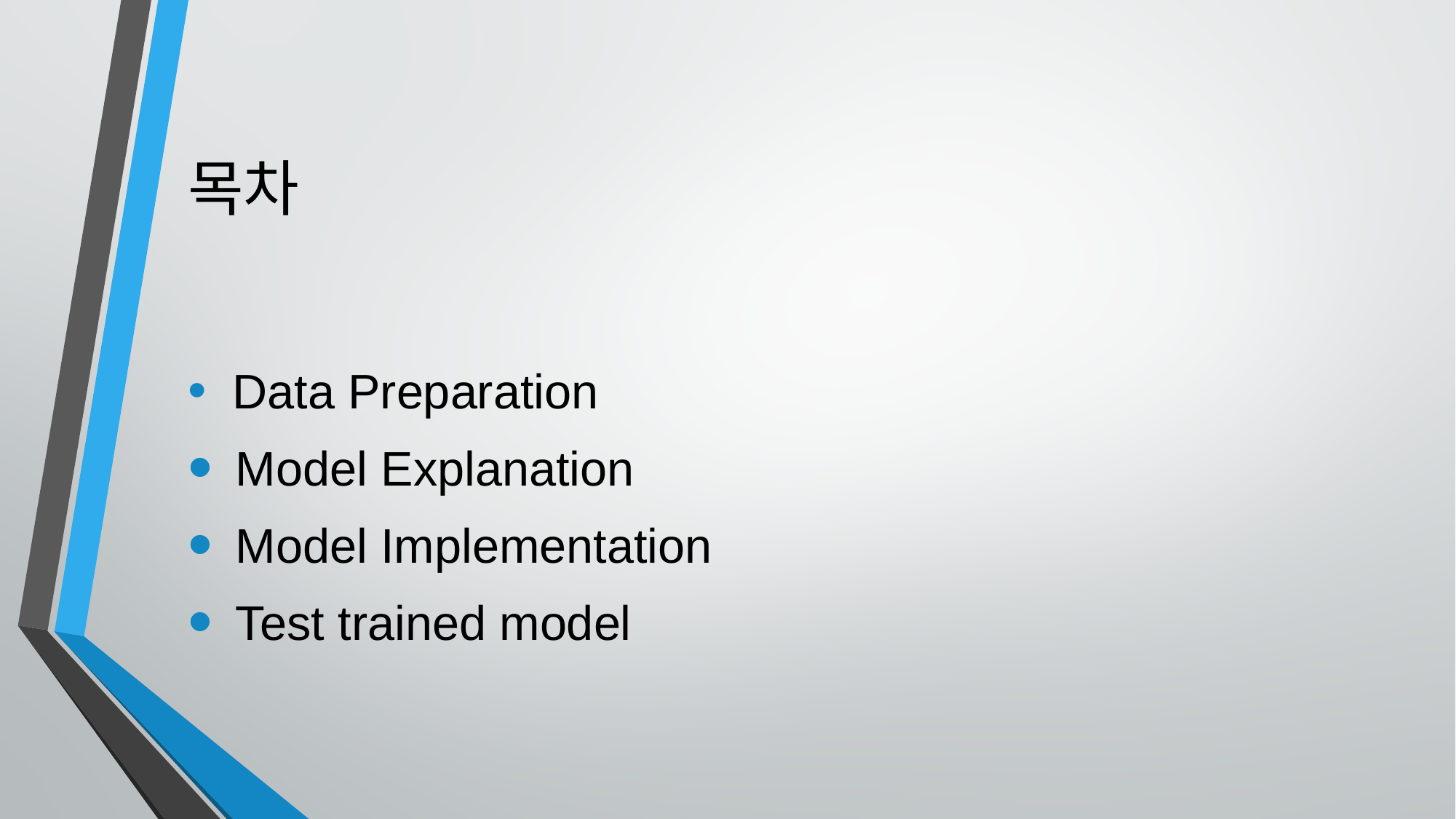

# 목차
 Data Preparation
 Model Explanation
 Model Implementation
 Test trained model